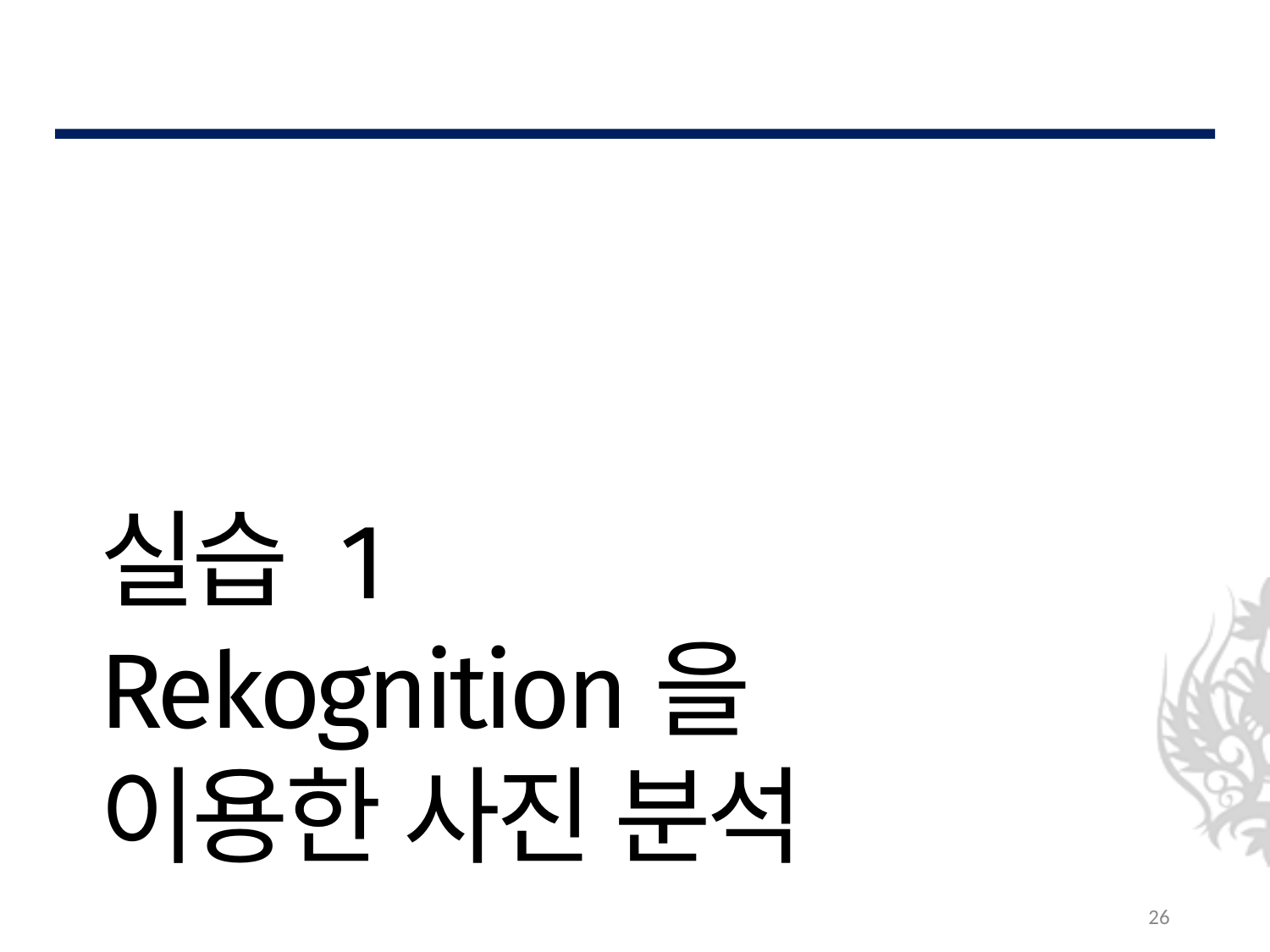

실습 1
Rekognition을 이용한 사진 분석
26